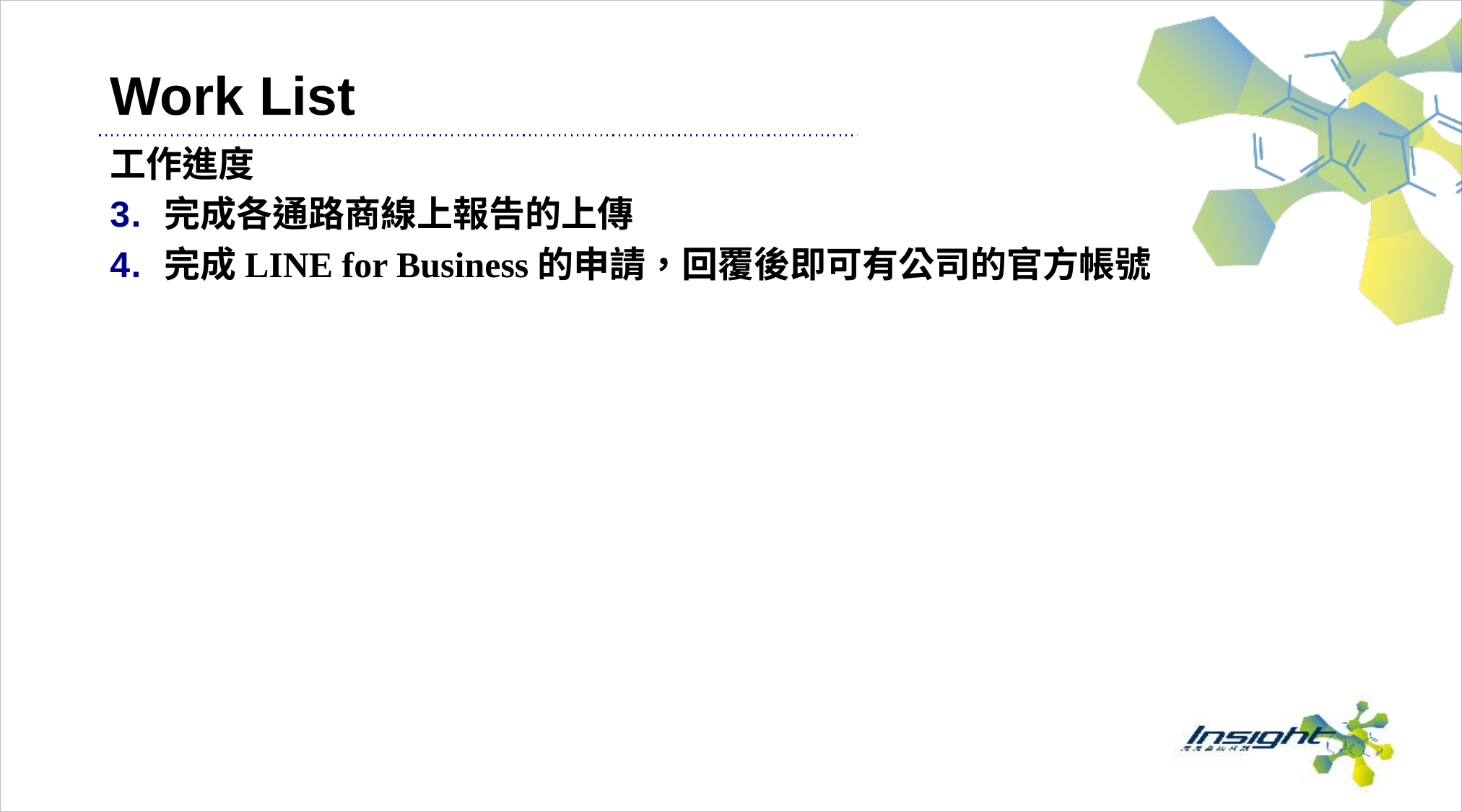

# Work List
工作進度
完成各通路商線上報告的上傳
完成LINE for Business的申請，回覆後即可有公司的官方帳號